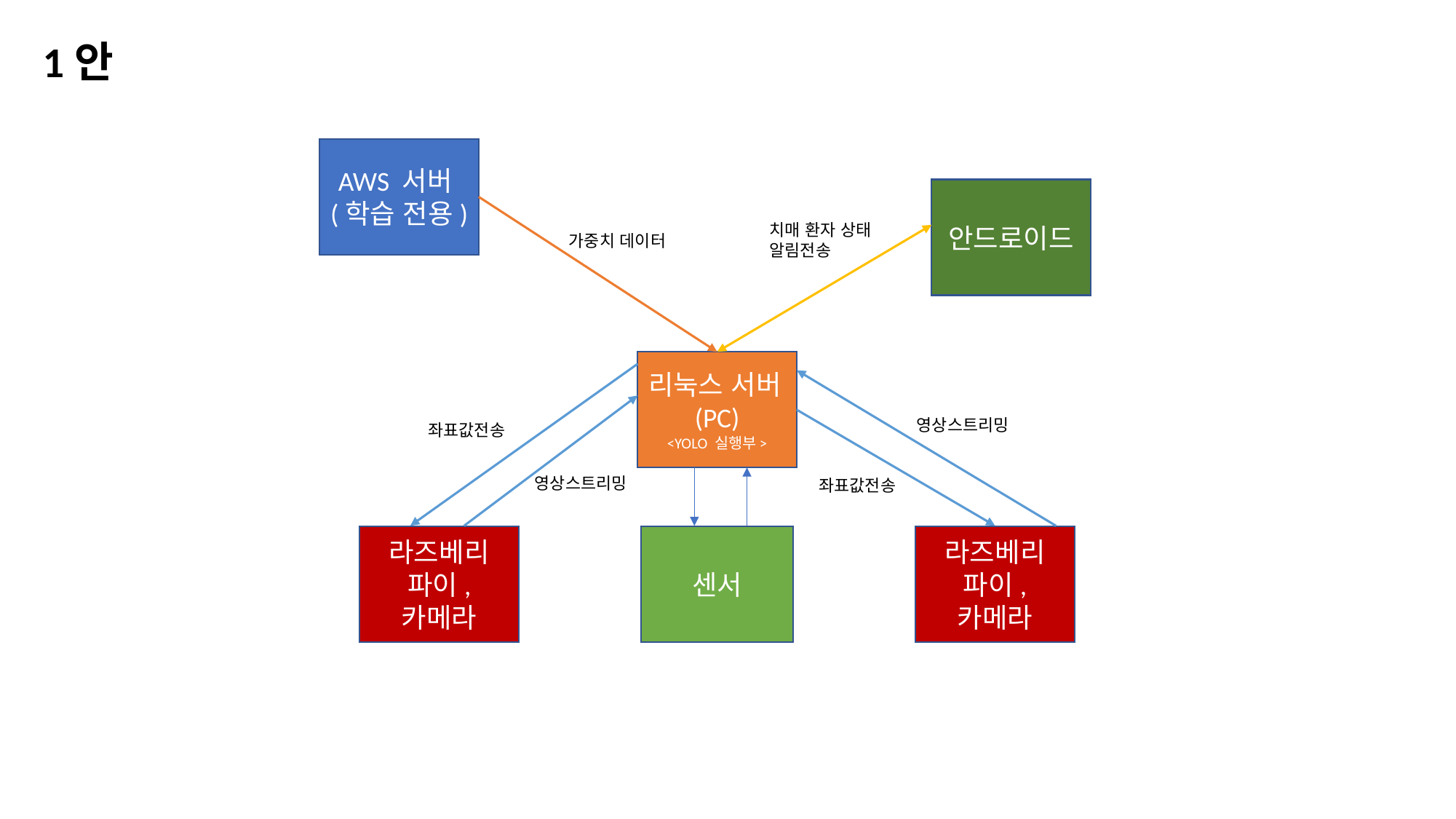

1안
AWS 서버
(학습 전용)
안드로이드
치매 환자 상태 알림전송
가중치 데이터
리눅스 서버(PC)
<YOLO 실행부>
영상스트리밍
좌표값전송
영상스트리밍
좌표값전송
라즈베리 파이, 카메라
센서
라즈베리 파이, 카메라